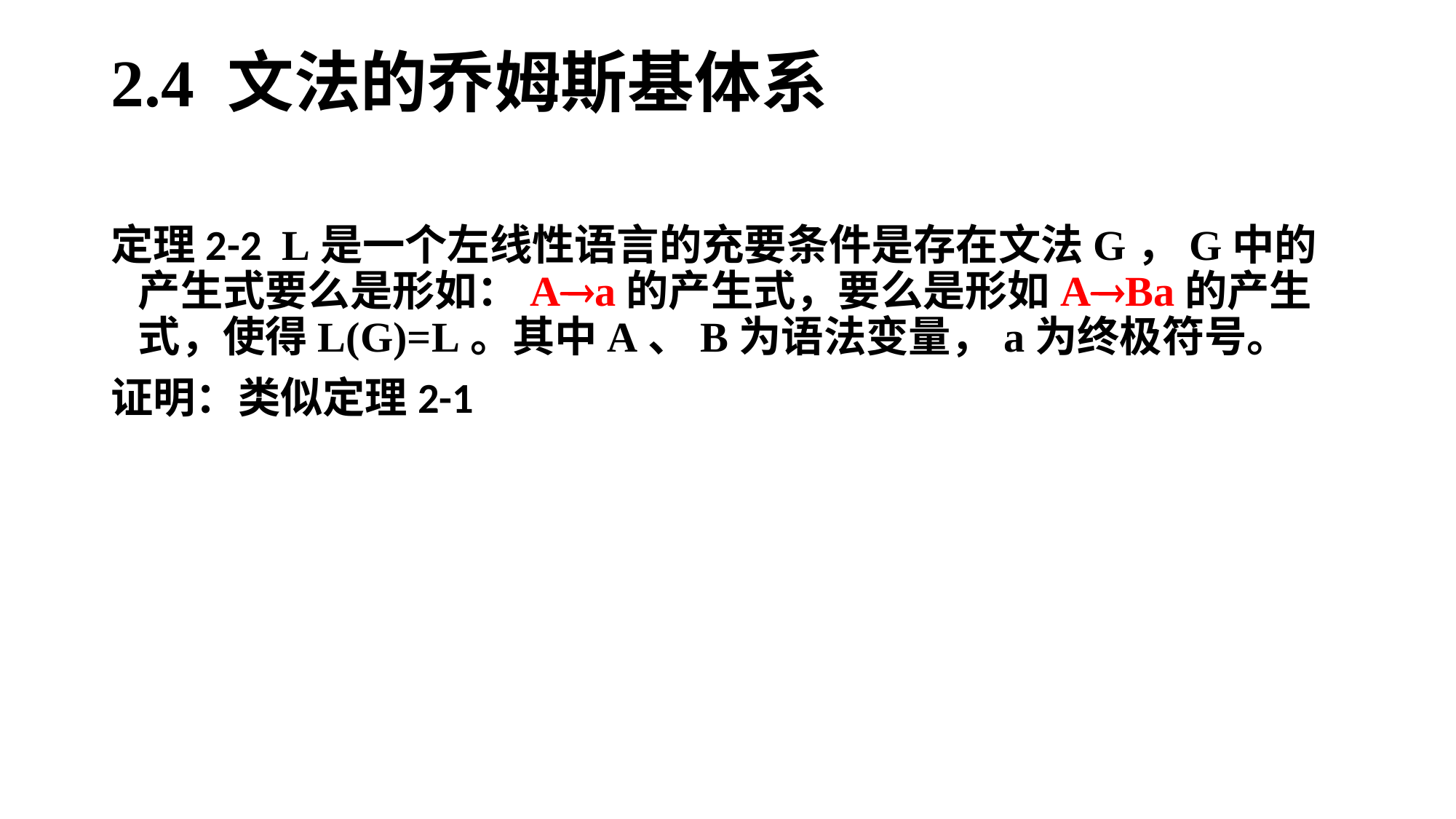

# 2.4 文法的乔姆斯基体系
定理2-2  L是一个左线性语言的充要条件是存在文法G，G中的产生式要么是形如：A→a的产生式，要么是形如A→Ba的产生式，使得L(G)=L。其中A、B为语法变量，a为终极符号。
证明：类似定理2-1
27